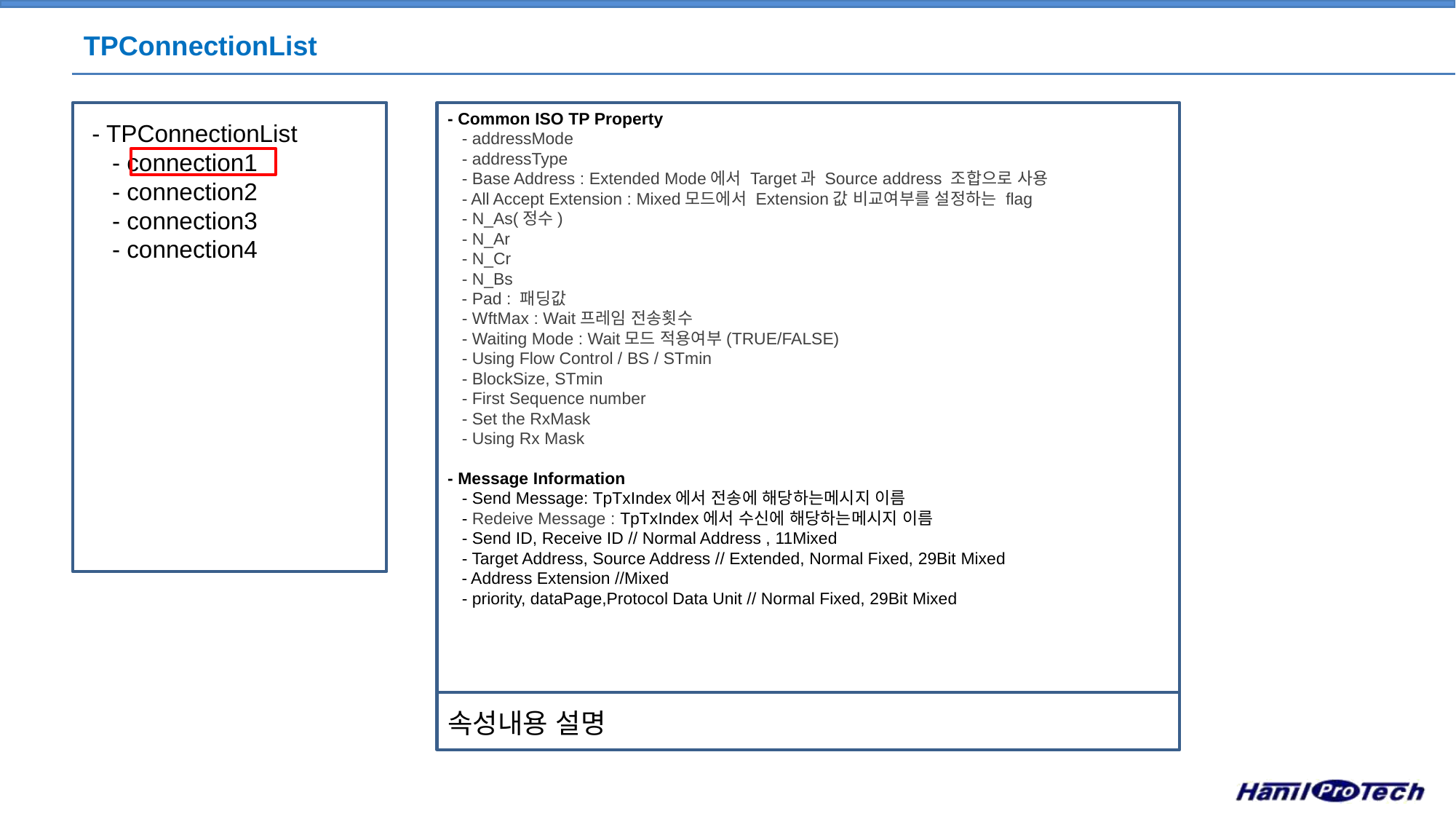

# TPConnectionList
- Common ISO TP Property
   - addressMode
   - addressType
   - Base Address : Extended Mode에서 Target과 Source address 조합으로 사용
   - All Accept Extension : Mixed모드에서 Extension값 비교여부를 설정하는 flag
   - N_As(정수)
   - N_Ar
   - N_Cr
   - N_Bs
   - Pad : 패딩값
   - WftMax : Wait프레임 전송횟수
   - Waiting Mode : Wait모드 적용여부(TRUE/FALSE)
   - Using Flow Control / BS / STmin
   - BlockSize, STmin
   - First Sequence number
   - Set the RxMask
   - Using Rx Mask

- Message Information
   - Send Message: TpTxIndex에서 전송에 해당하는메시지 이름
   - Redeive Message : TpTxIndex에서 수신에 해당하는메시지 이름
   - Send ID, Receive ID // Normal Address , 11Mixed
   - Target Address, Source Address // Extended, Normal Fixed, 29Bit Mixed
   - Address Extension //Mixed
   - priority, dataPage,Protocol Data Unit // Normal Fixed, 29Bit Mixed

- TPConnectionList
   - connection1
   - connection2
   - connection3
   - connection4

속성내용 설명